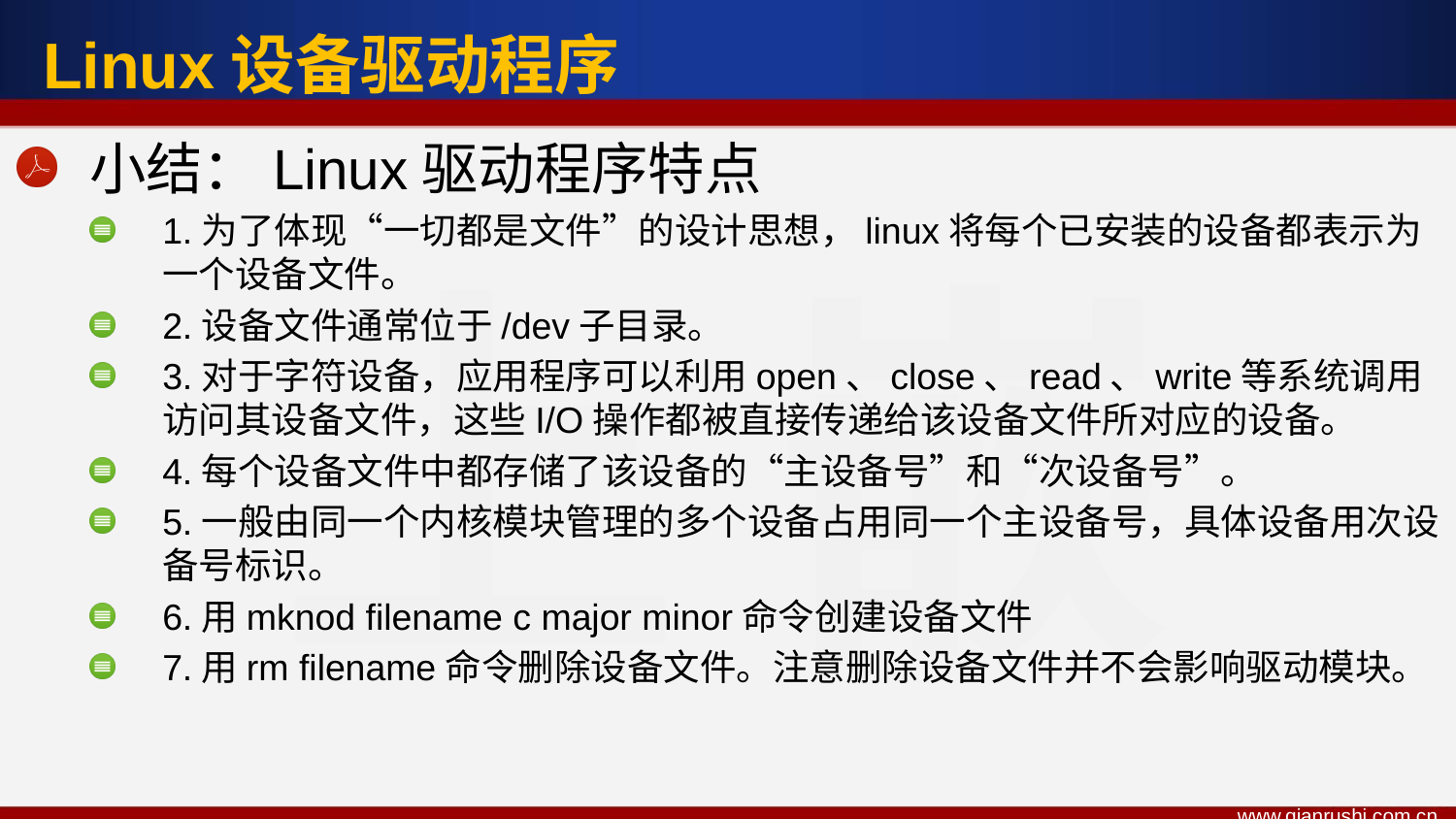

Linux设备驱动程序
小结：Linux驱动程序特点
1.为了体现“一切都是文件”的设计思想，linux将每个已安装的设备都表示为一个设备文件。
2.设备文件通常位于/dev子目录。
3.对于字符设备，应用程序可以利用open、close、read、write等系统调用访问其设备文件，这些I/O操作都被直接传递给该设备文件所对应的设备。
4.每个设备文件中都存储了该设备的“主设备号”和“次设备号”。
5.一般由同一个内核模块管理的多个设备占用同一个主设备号，具体设备用次设备号标识。
6.用mknod filename c major minor命令创建设备文件
7.用rm filename命令删除设备文件。注意删除设备文件并不会影响驱动模块。